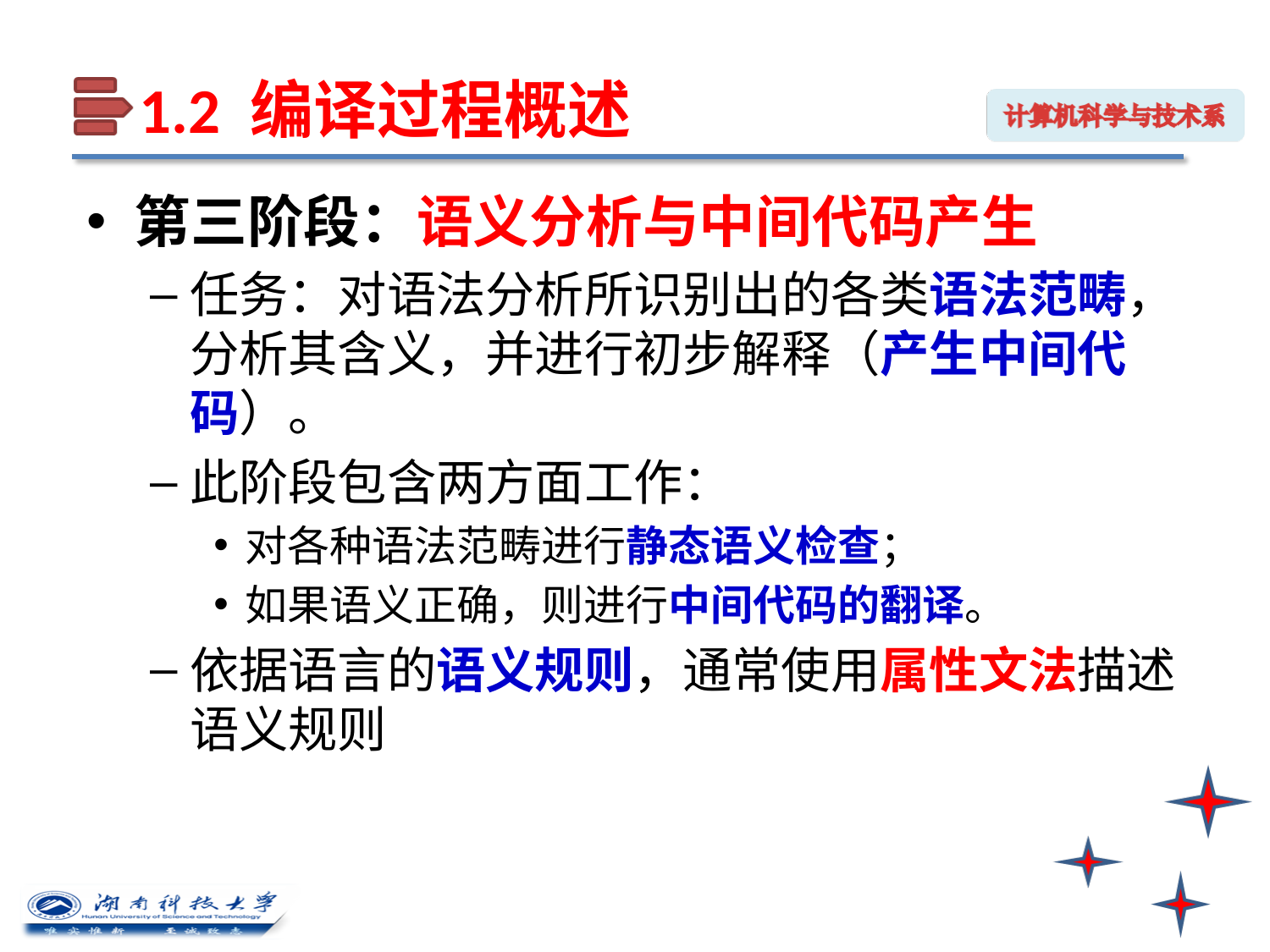

# 1.2 编译过程概述
第三阶段：语义分析与中间代码产生
任务：对语法分析所识别出的各类语法范畴，分析其含义，并进行初步解释（产生中间代码）。
此阶段包含两方面工作：
对各种语法范畴进行静态语义检查；
如果语义正确，则进行中间代码的翻译。
依据语言的语义规则，通常使用属性文法描述语义规则